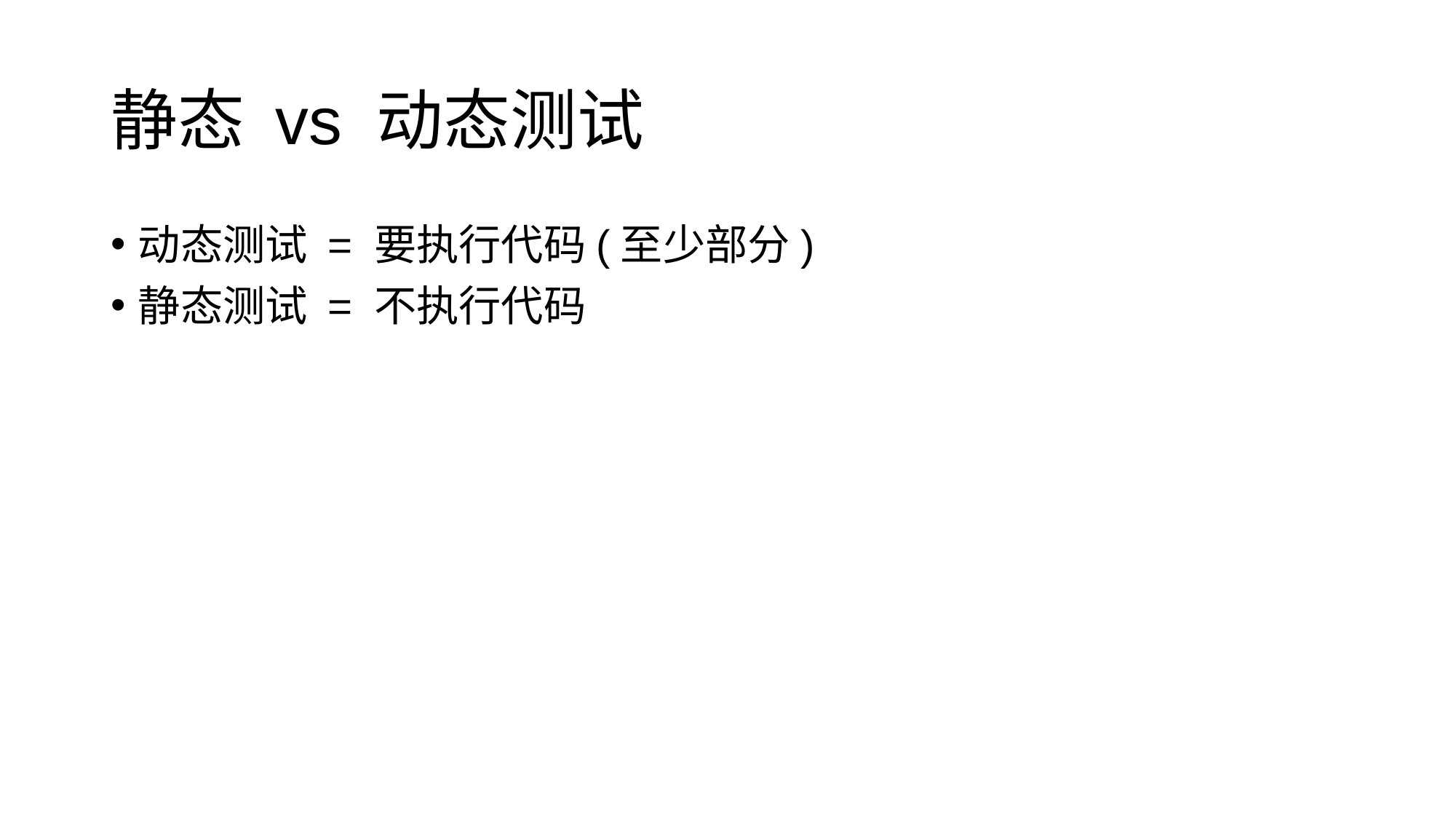

# 静态 vs 动态测试
动态测试 = 要执行代码(至少部分)
静态测试 = 不执行代码